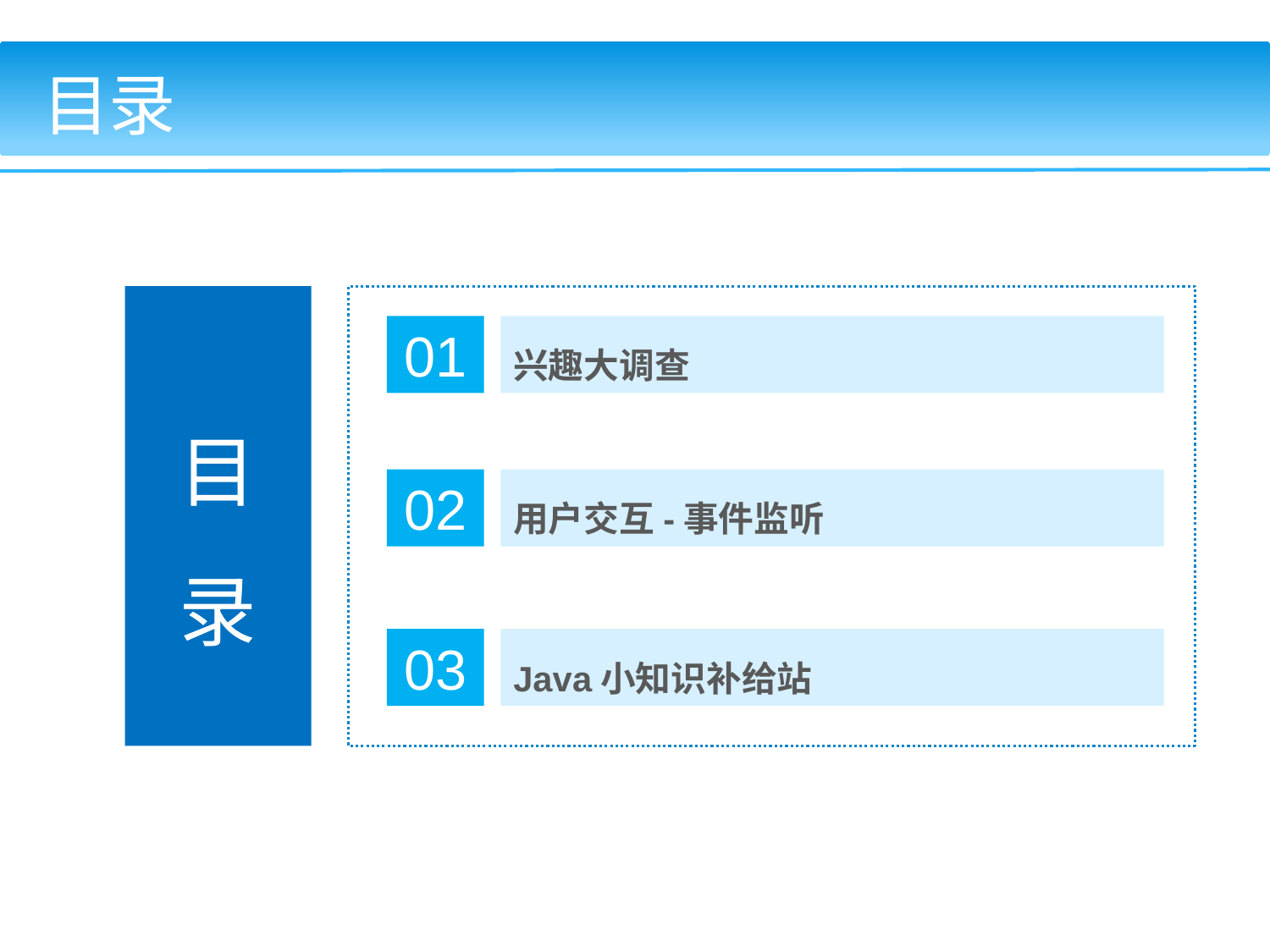

目录
目
录

01
兴趣大调查
02
用户交互-事件监听
Java小知识补给站
03